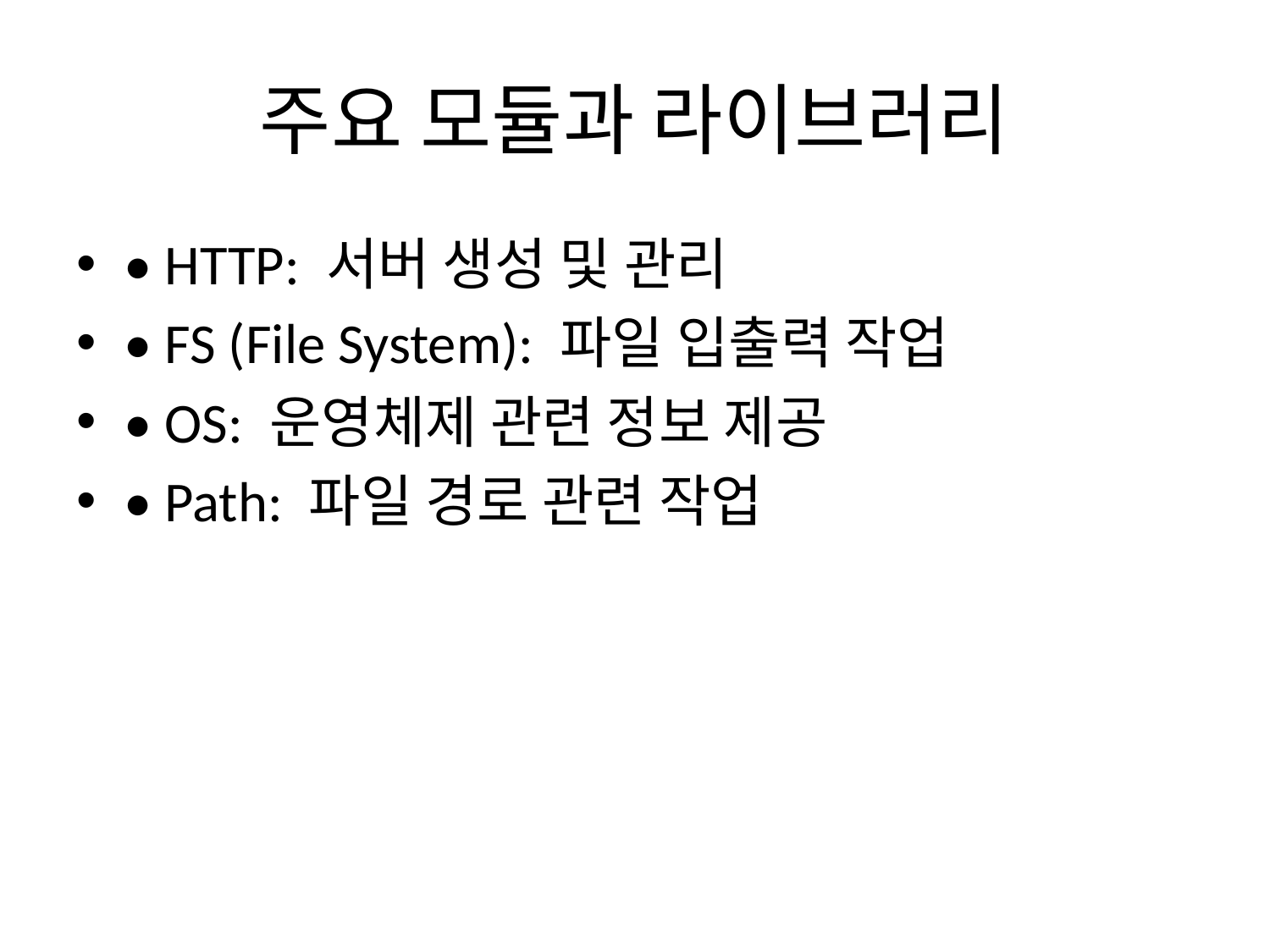

# 주요 모듈과 라이브러리
• HTTP: 서버 생성 및 관리
• FS (File System): 파일 입출력 작업
• OS: 운영체제 관련 정보 제공
• Path: 파일 경로 관련 작업